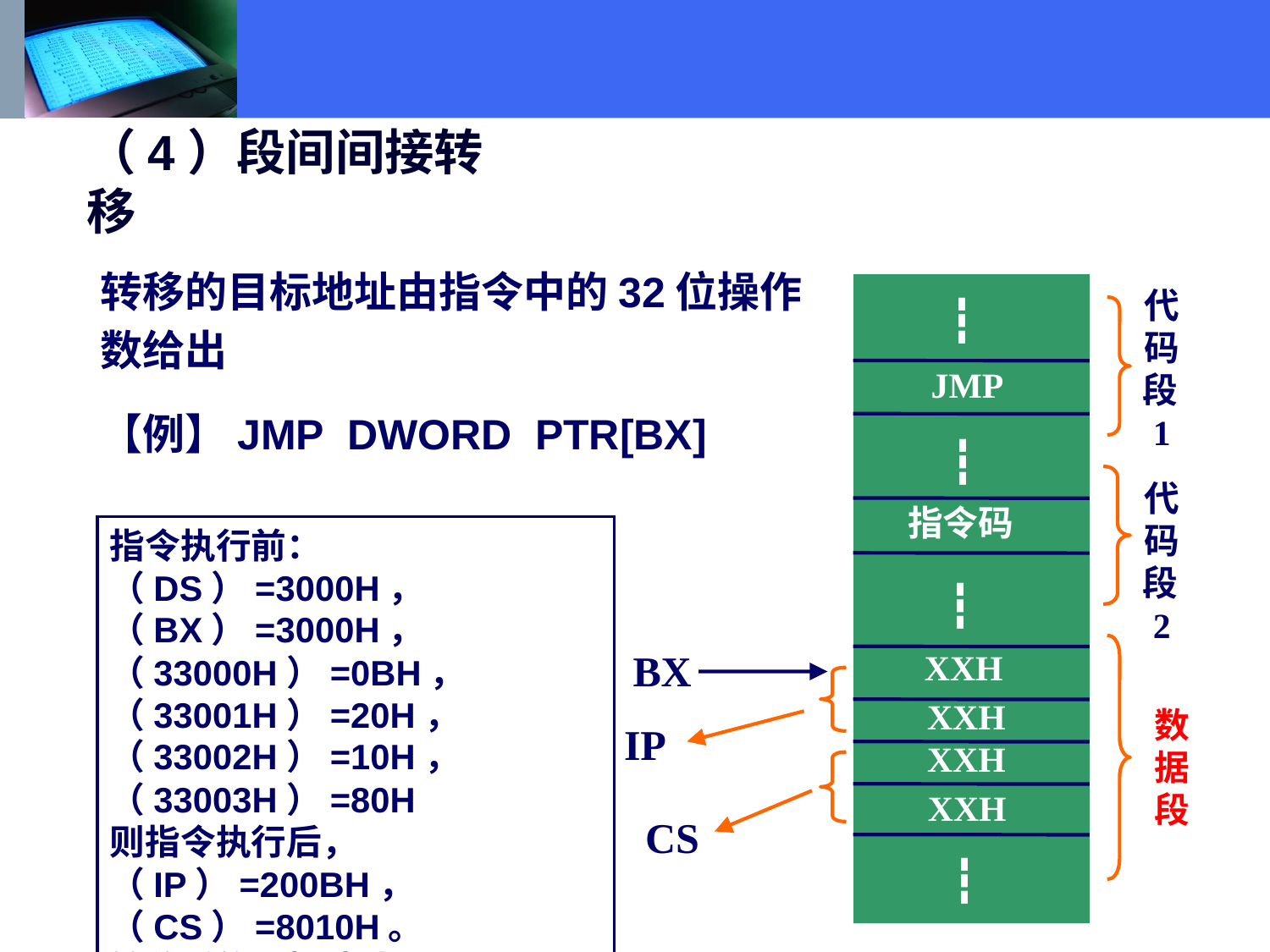

（4）段间间接转移
转移的目标地址由指令中的32位操作数给出
【例】JMP  DWORD  PTR[BX]

代码段1
┇

JMP

┇

代码段2
指令码

指令执行前：（DS）=3000H，（BX）=3000H，（33000H）=0BH，（33001H）=20H，（33002H）=10H，（33003H）=80H
则指令执行后，（IP）=200BH，（CS）=8010H。
转移后的目标地址=8210BH

┇

BX
XXH

XXH
数据段

IP

XXH

XXH

CS

┇
144